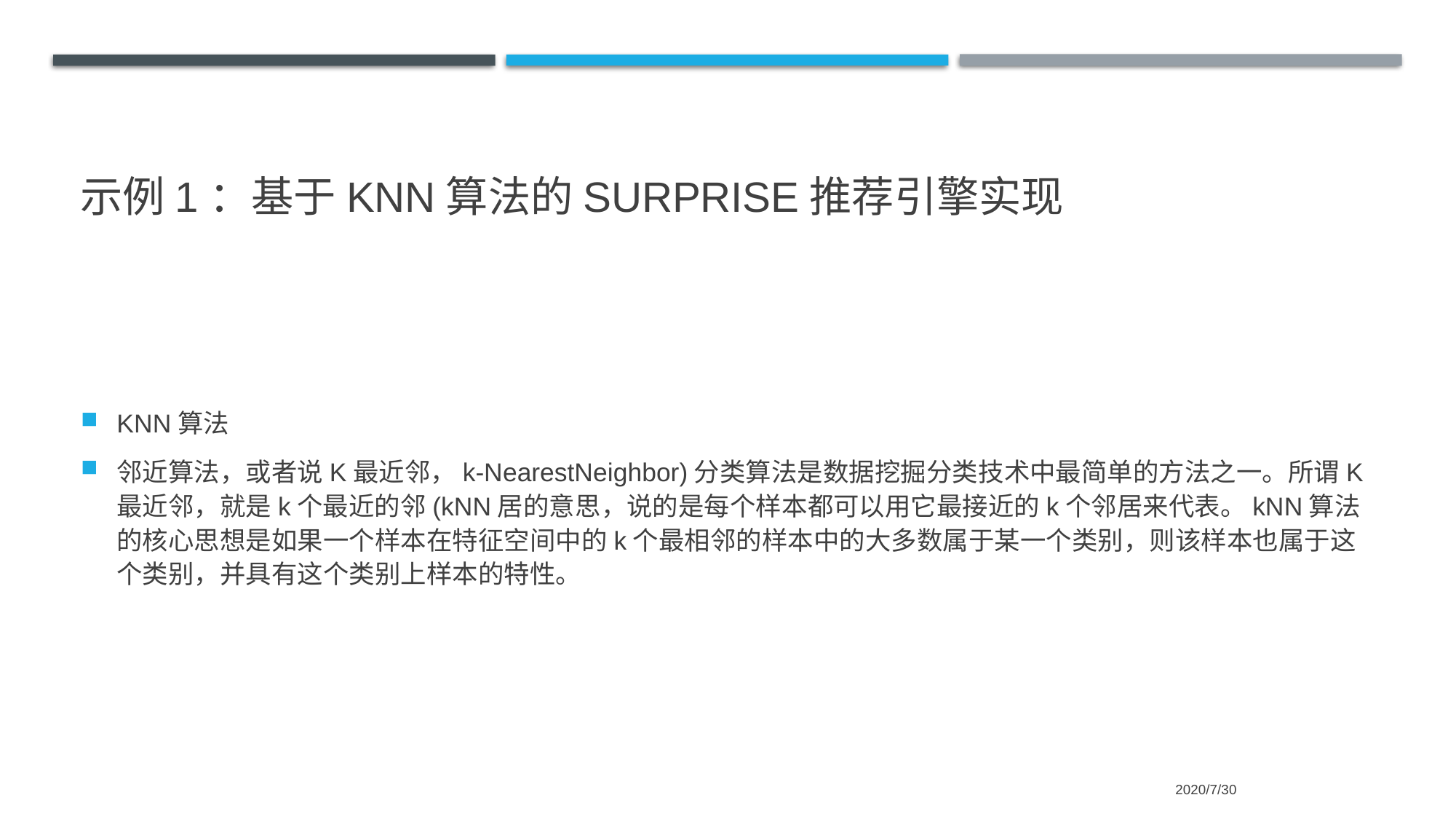

# 示例1：基于KNN算法的surprise推荐引擎实现
KNN算法
邻近算法，或者说K最近邻，k-NearestNeighbor)分类算法是数据挖掘分类技术中最简单的方法之一。所谓K最近邻，就是k个最近的邻(kNN居的意思，说的是每个样本都可以用它最接近的k个邻居来代表。kNN算法的核心思想是如果一个样本在特征空间中的k个最相邻的样本中的大多数属于某一个类别，则该样本也属于这个类别，并具有这个类别上样本的特性。
2020/7/30